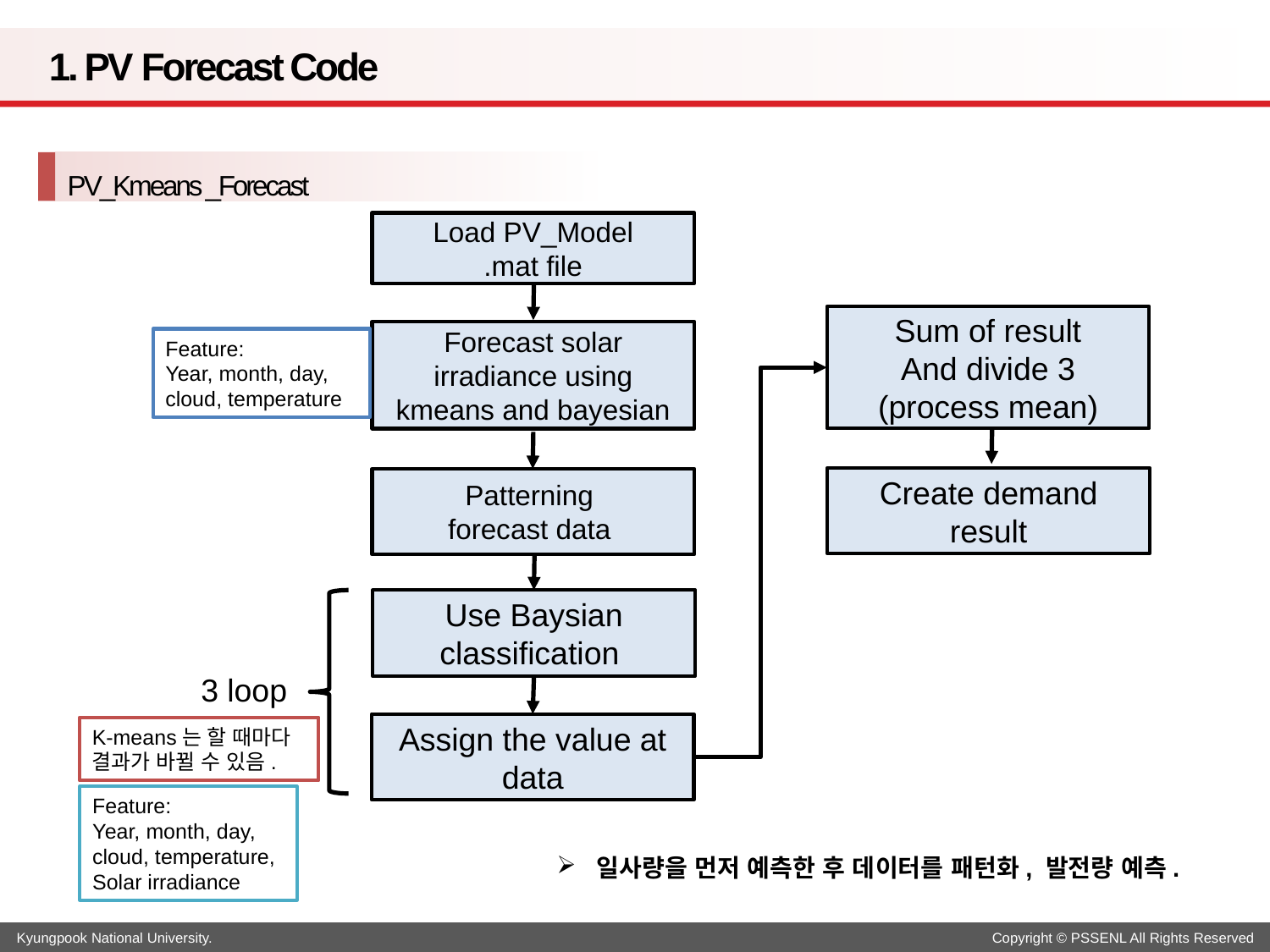

# 1. PV Forecast Code

PV_Kmeans _Forecast
Load PV_Model
.mat file
Sum of result
And divide 3 (process mean)
Forecast solar irradiance using kmeans and bayesian
Feature:
Year, month, day, cloud, temperature
Create demand result
Patterning
forecast data

Use Baysian classification
3 loop
Assign the value at data
K-means는 할 때마다 결과가 바뀔 수 있음.
Feature:
Year, month, day, cloud, temperature,
Solar irradiance
일사량을 먼저 예측한 후 데이터를 패턴화, 발전량 예측.